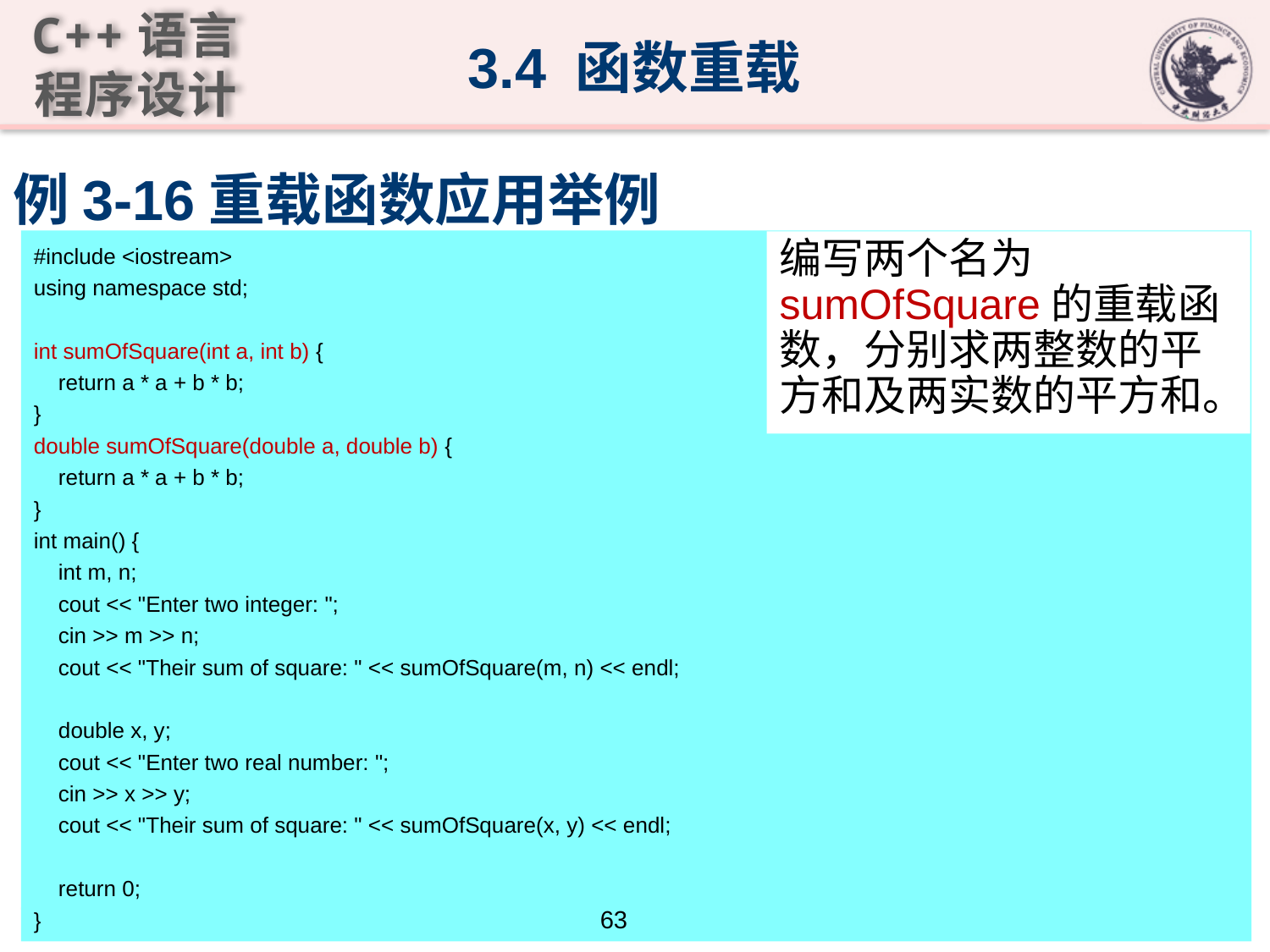

3.4 函数重载
例3-16重载函数应用举例
#include <iostream>
using namespace std;

int sumOfSquare(int a, int b) {
    return a * a + b * b;
}
double sumOfSquare(double a, double b) {
    return a * a + b * b;
}
int main() {
    int m, n;
    cout << "Enter two integer: ";
    cin >> m >> n;
    cout << "Their sum of square: " << sumOfSquare(m, n) << endl;

    double x, y;
    cout << "Enter two real number: ";
    cin >> x >> y;
    cout << "Their sum of square: " << sumOfSquare(x, y) << endl;

    return 0;
}
编写两个名为sumOfSquare的重载函数，分别求两整数的平方和及两实数的平方和。

63